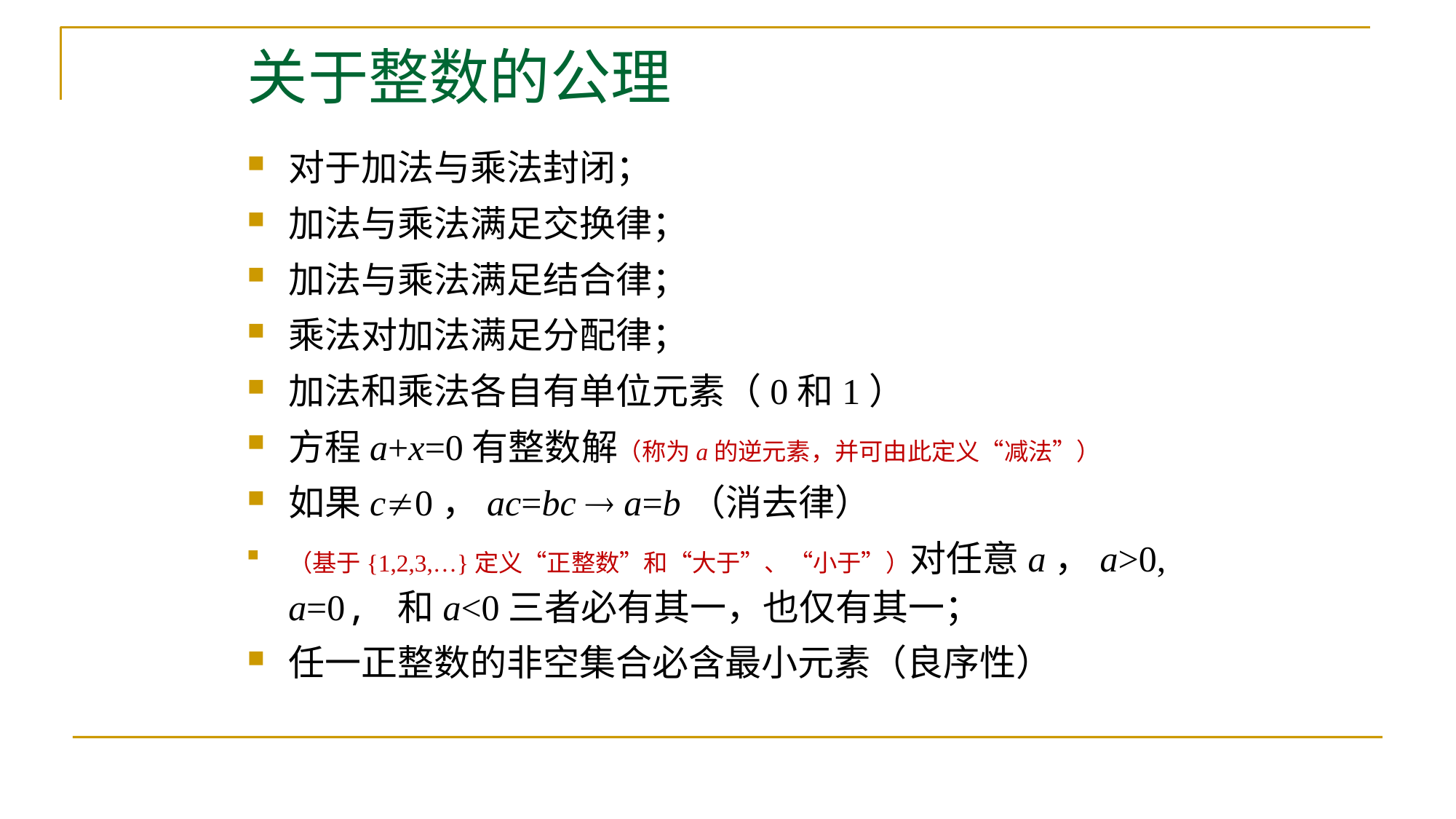

# 关于整数的公理
对于加法与乘法封闭；
加法与乘法满足交换律；
加法与乘法满足结合律；
乘法对加法满足分配律；
加法和乘法各自有单位元素（0和1）
方程a+x=0有整数解（称为a的逆元素，并可由此定义“减法”）
如果c≠0，ac=bc → a=b（消去律）
（基于{1,2,3,…}定义“正整数”和“大于”、“小于”）对任意a，a>0, a=0, 和a<0三者必有其一，也仅有其一；
任一正整数的非空集合必含最小元素（良序性）